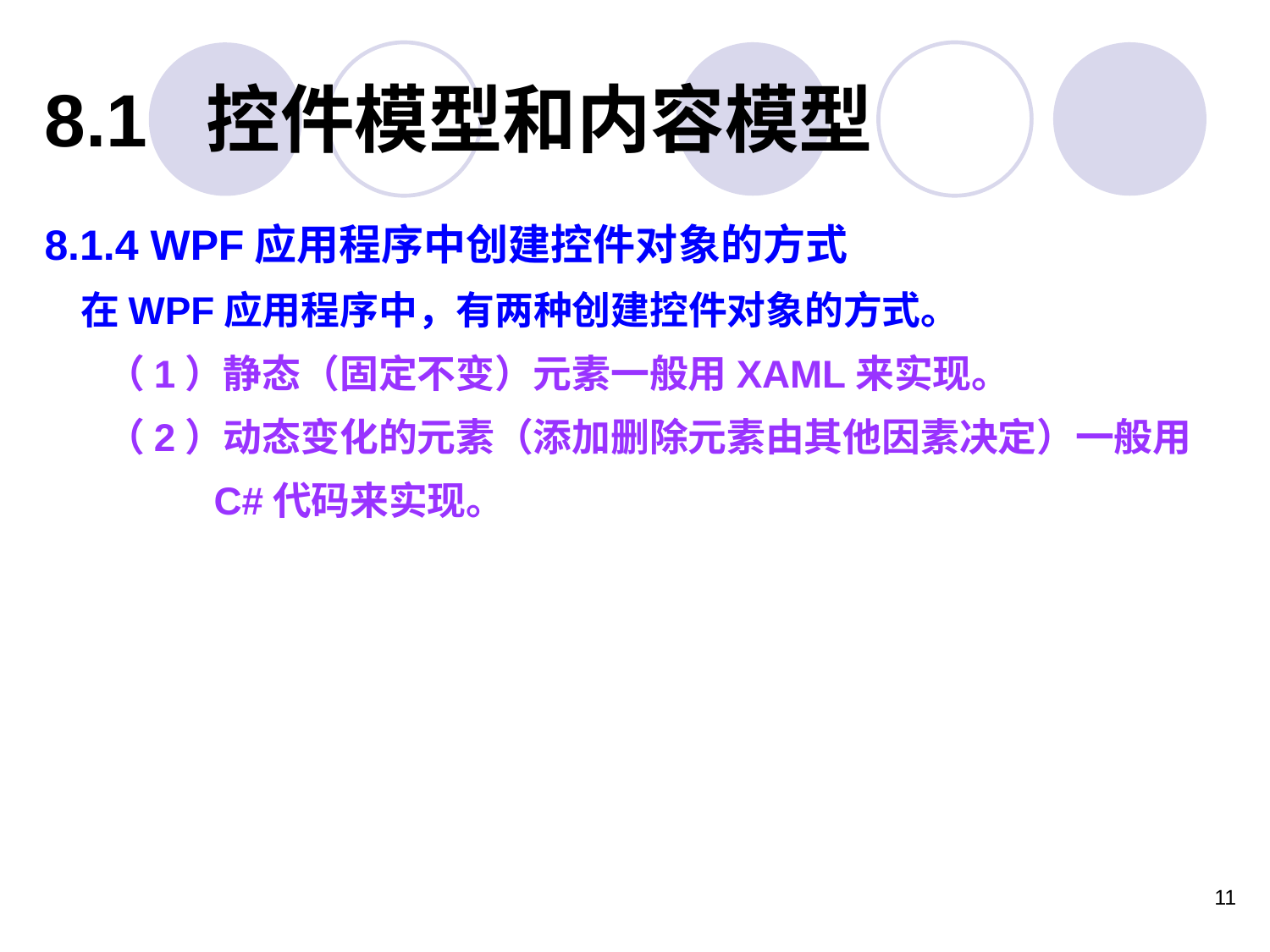

8.1  控件模型和内容模型
8.1.4 WPF应用程序中创建控件对象的方式
   在WPF应用程序中，有两种创建控件对象的方式。
（1）静态（固定不变）元素一般用XAML来实现。
（2）动态变化的元素（添加删除元素由其他因素决定）一般用
          C#代码来实现。
11